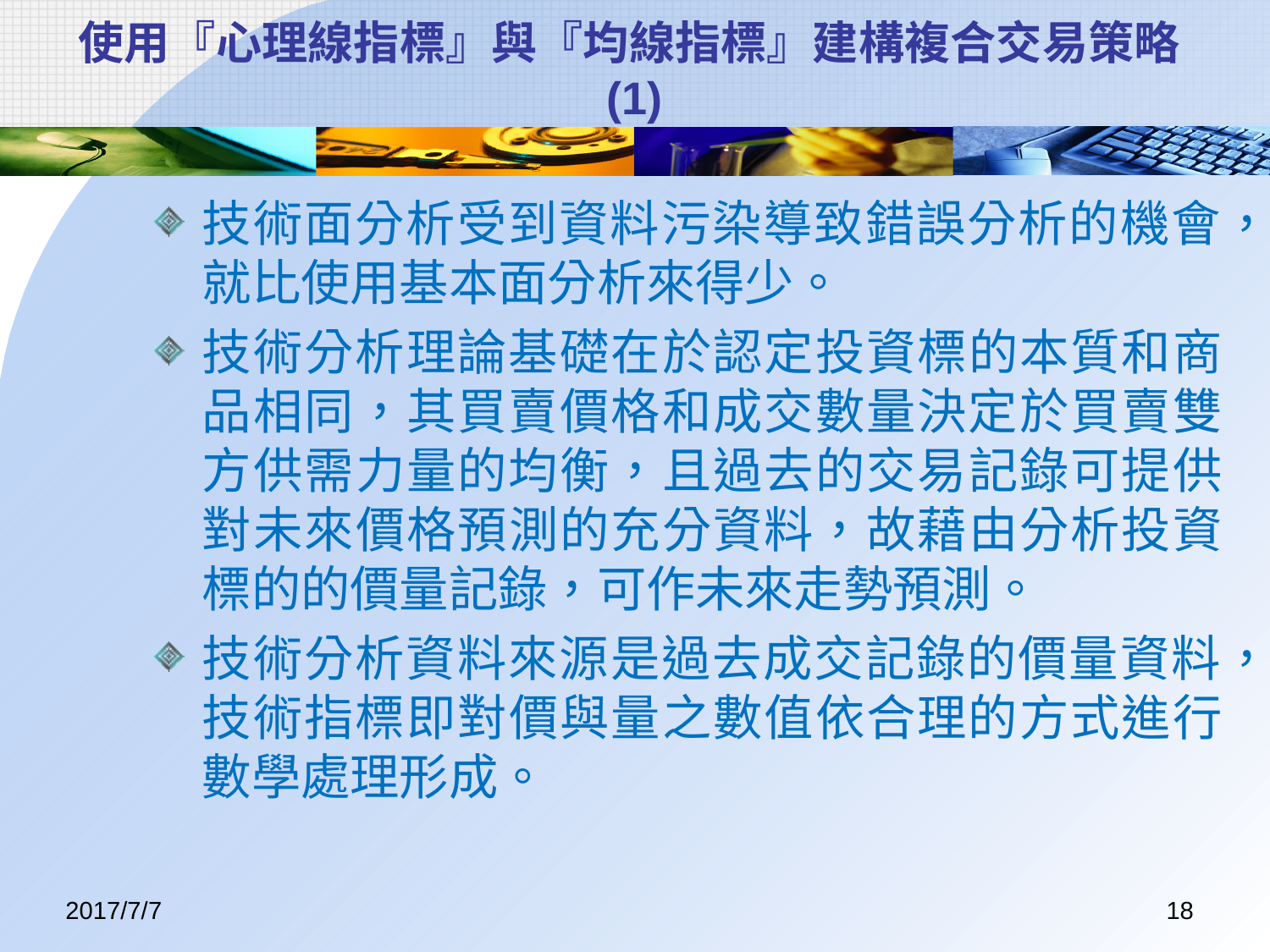

# 使用『心理線指標』與『均線指標』建構複合交易策略(1)
技術面分析受到資料污染導致錯誤分析的機會，就比使用基本面分析來得少。
技術分析理論基礎在於認定投資標的本質和商品相同，其買賣價格和成交數量決定於買賣雙方供需力量的均衡，且過去的交易記錄可提供對未來價格預測的充分資料，故藉由分析投資標的的價量記錄，可作未來走勢預測。
技術分析資料來源是過去成交記錄的價量資料，技術指標即對價與量之數值依合理的方式進行數學處理形成。
2017/7/7
18